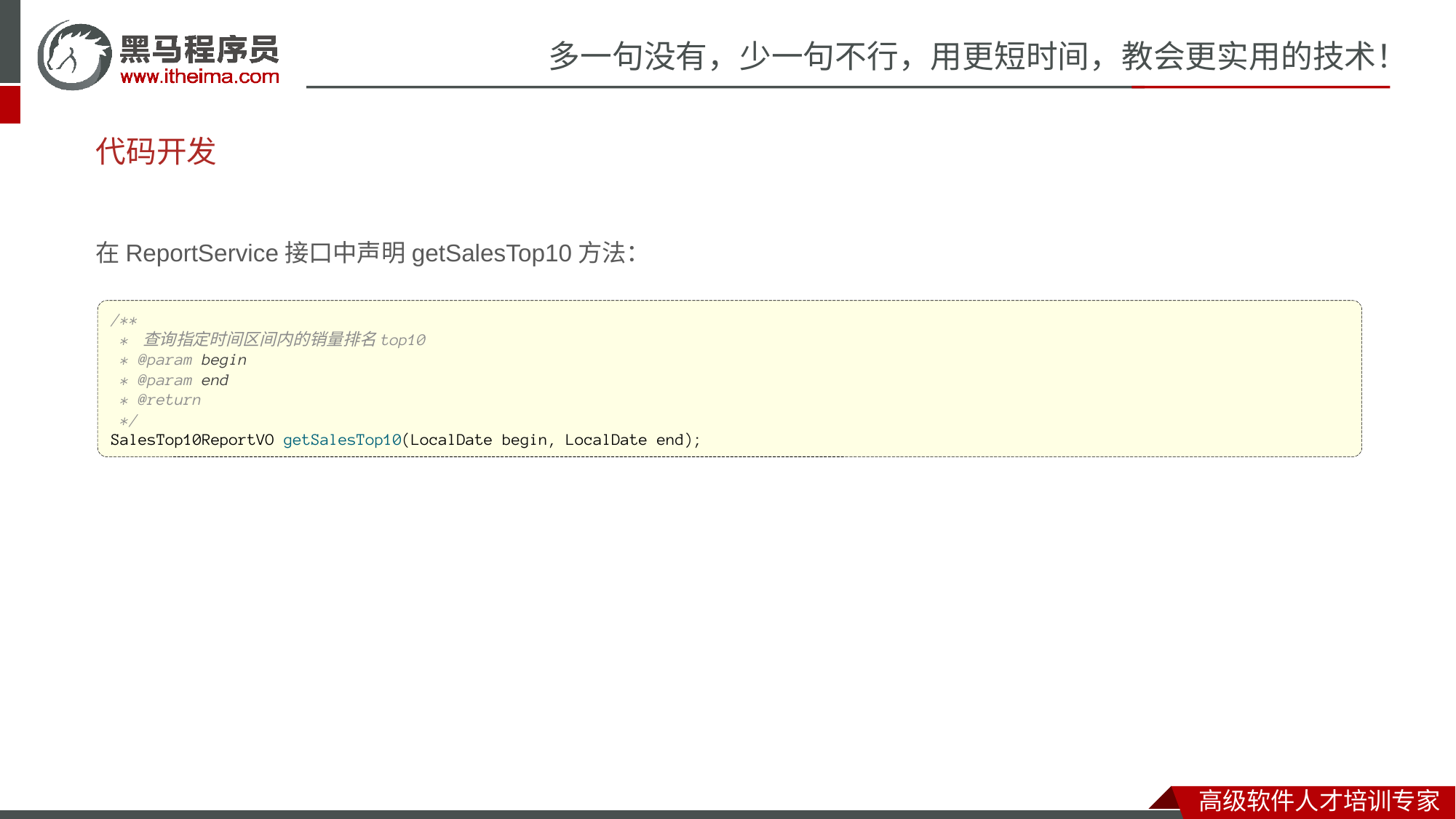

# 代码开发
在ReportService接口中声明getSalesTop10方法：
/**
 * 查询指定时间区间内的销量排名top10
 * @param begin
 * @param end
 * @return
 */
SalesTop10ReportVO getSalesTop10(LocalDate begin, LocalDate end);